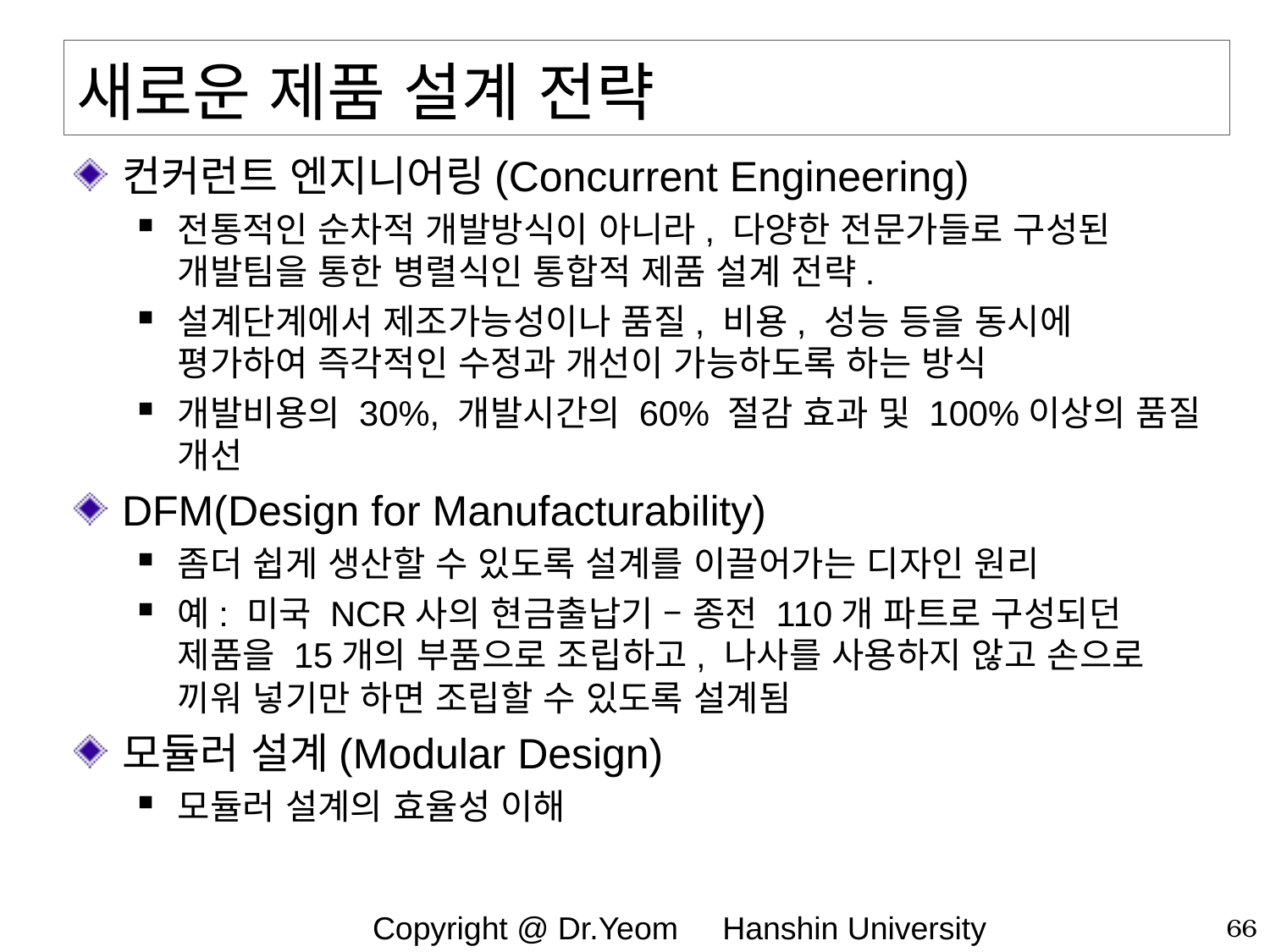

# 새로운 제품 설계 전략
컨커런트 엔지니어링(Concurrent Engineering)
전통적인 순차적 개발방식이 아니라, 다양한 전문가들로 구성된 개발팀을 통한 병렬식인 통합적 제품 설계 전략.
설계단계에서 제조가능성이나 품질, 비용, 성능 등을 동시에 평가하여 즉각적인 수정과 개선이 가능하도록 하는 방식
개발비용의 30%, 개발시간의 60% 절감 효과 및 100%이상의 품질 개선
DFM(Design for Manufacturability)
좀더 쉽게 생산할 수 있도록 설계를 이끌어가는 디자인 원리
예: 미국 NCR사의 현금출납기 – 종전 110개 파트로 구성되던 제품을 15개의 부품으로 조립하고, 나사를 사용하지 않고 손으로 끼워 넣기만 하면 조립할 수 있도록 설계됨
모듈러 설계(Modular Design)
모듈러 설계의 효율성 이해
66